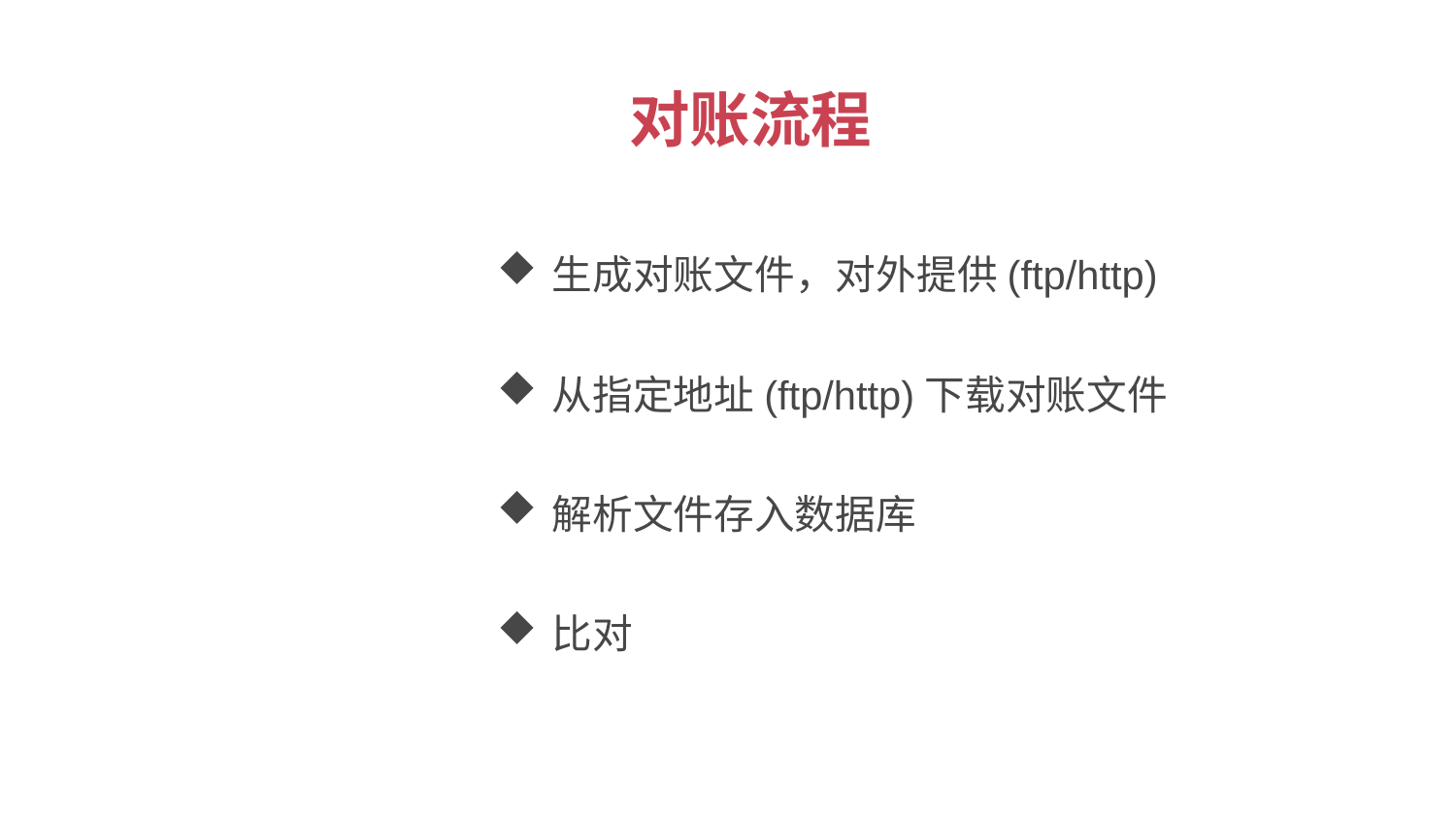

对账流程
生成对账文件，对外提供(ftp/http)
从指定地址(ftp/http)下载对账文件
解析文件存入数据库
比对